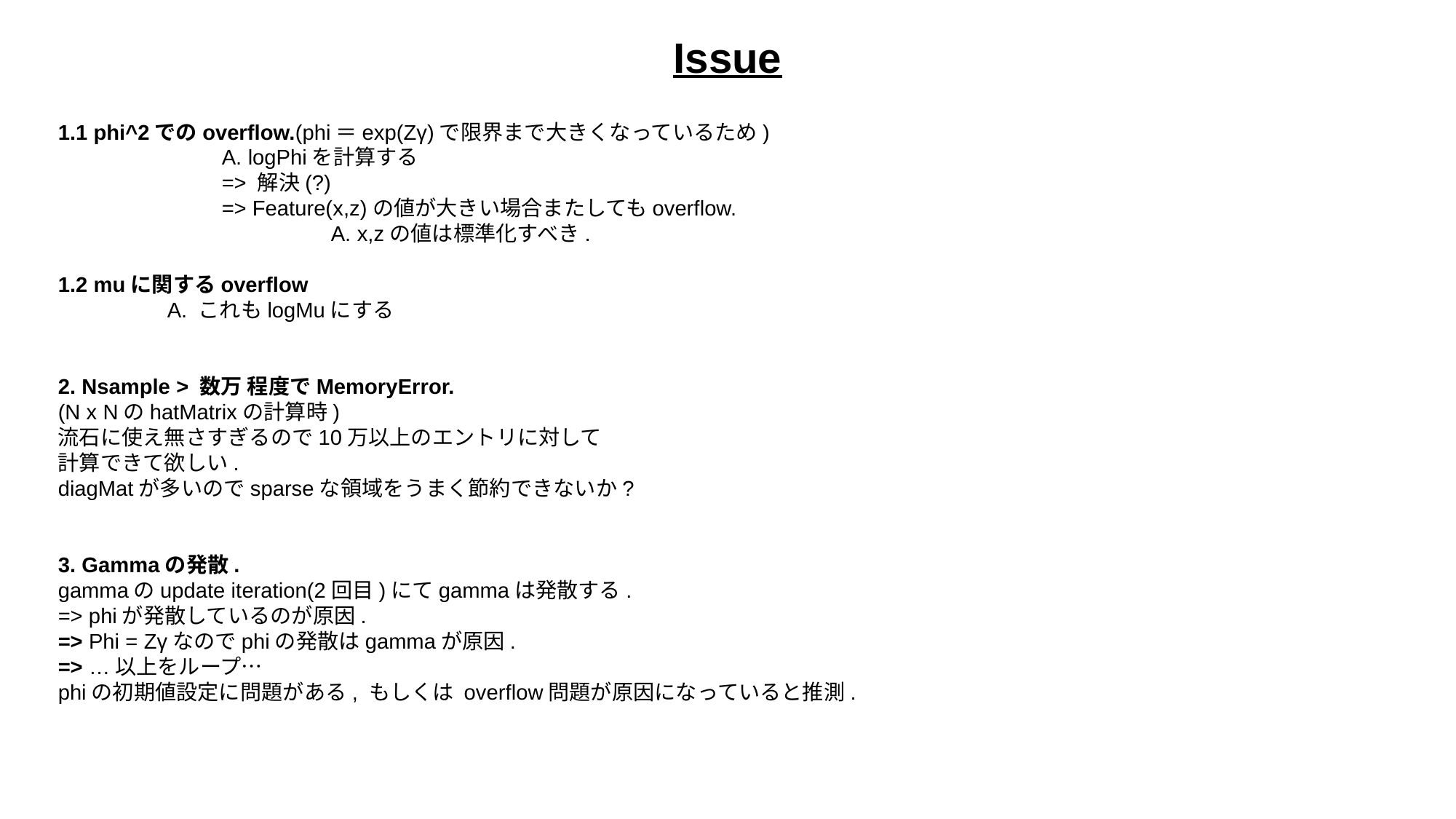

Issue
1.1 phi^2でのoverflow.(phi＝exp(Zγ)で限界まで大きくなっているため)
	A. logPhiを計算する
	=> 解決(?)
	=> Feature(x,z)の値が大きい場合またしてもoverflow.
		A. x,zの値は標準化すべき.
1.2 muに関するoverflow
	A. これもlogMuにする

2. Nsample > 数万 程度でMemoryError.
(N x NのhatMatrixの計算時)
流石に使え無さすぎるので10万以上のエントリに対して
計算できて欲しい.
diagMatが多いのでsparseな領域をうまく節約できないか?

3. Gammaの発散.
gammaのupdate iteration(2回目)にてgammaは発散する.
=> phiが発散しているのが原因.
=> Phi = Zγなのでphiの発散はgammaが原因.
=> …以上をループ…
phiの初期値設定に問題がある, もしくは overflow問題が原因になっていると推測.